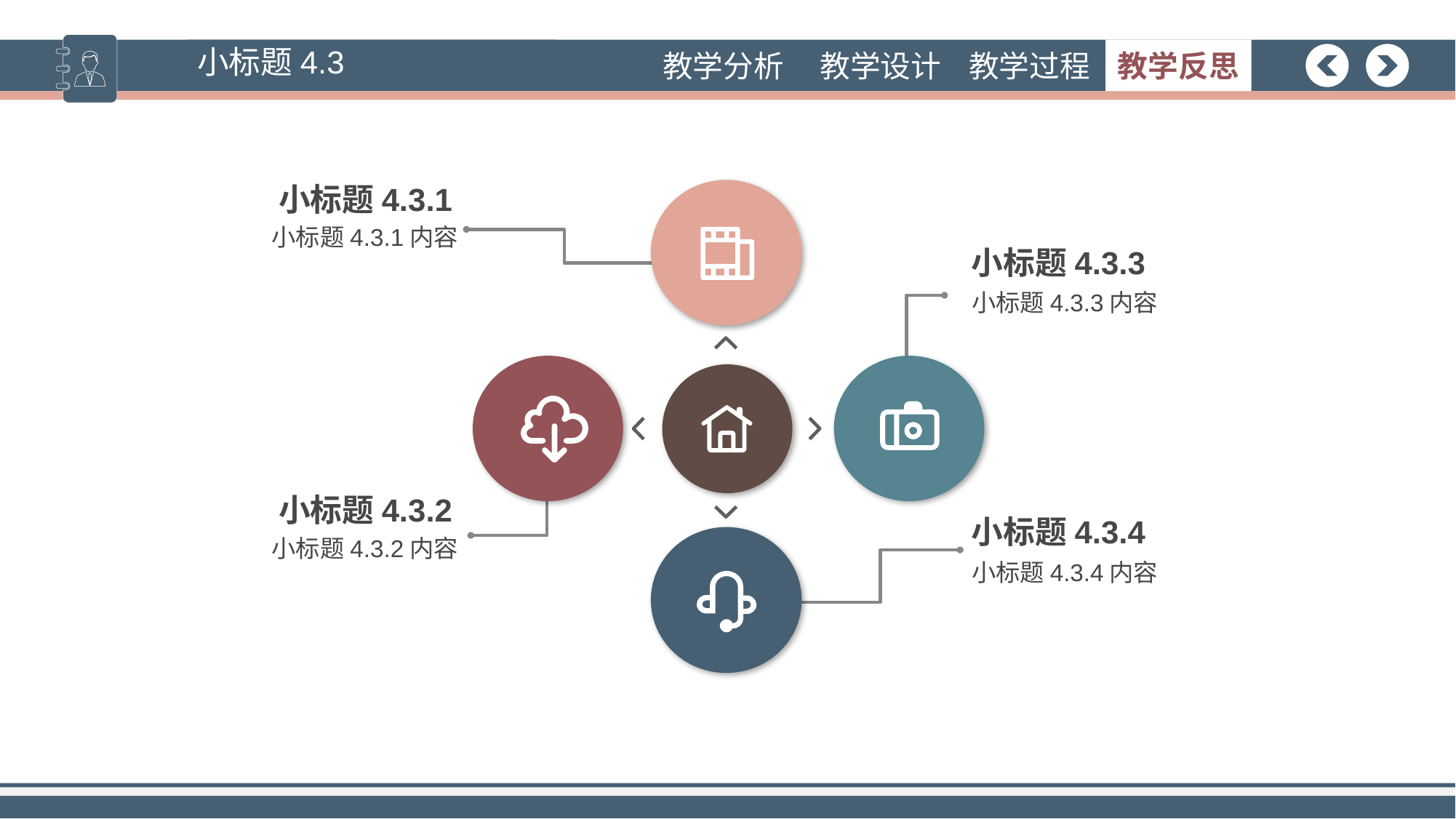

小标题4.3
小标题4.3.1

 小标题4.3.1内容

小标题4.3.3
小标题4.3.3内容

小标题4.3.2

小标题4.3.2内容

小标题4.3.4

小标题4.3.4内容